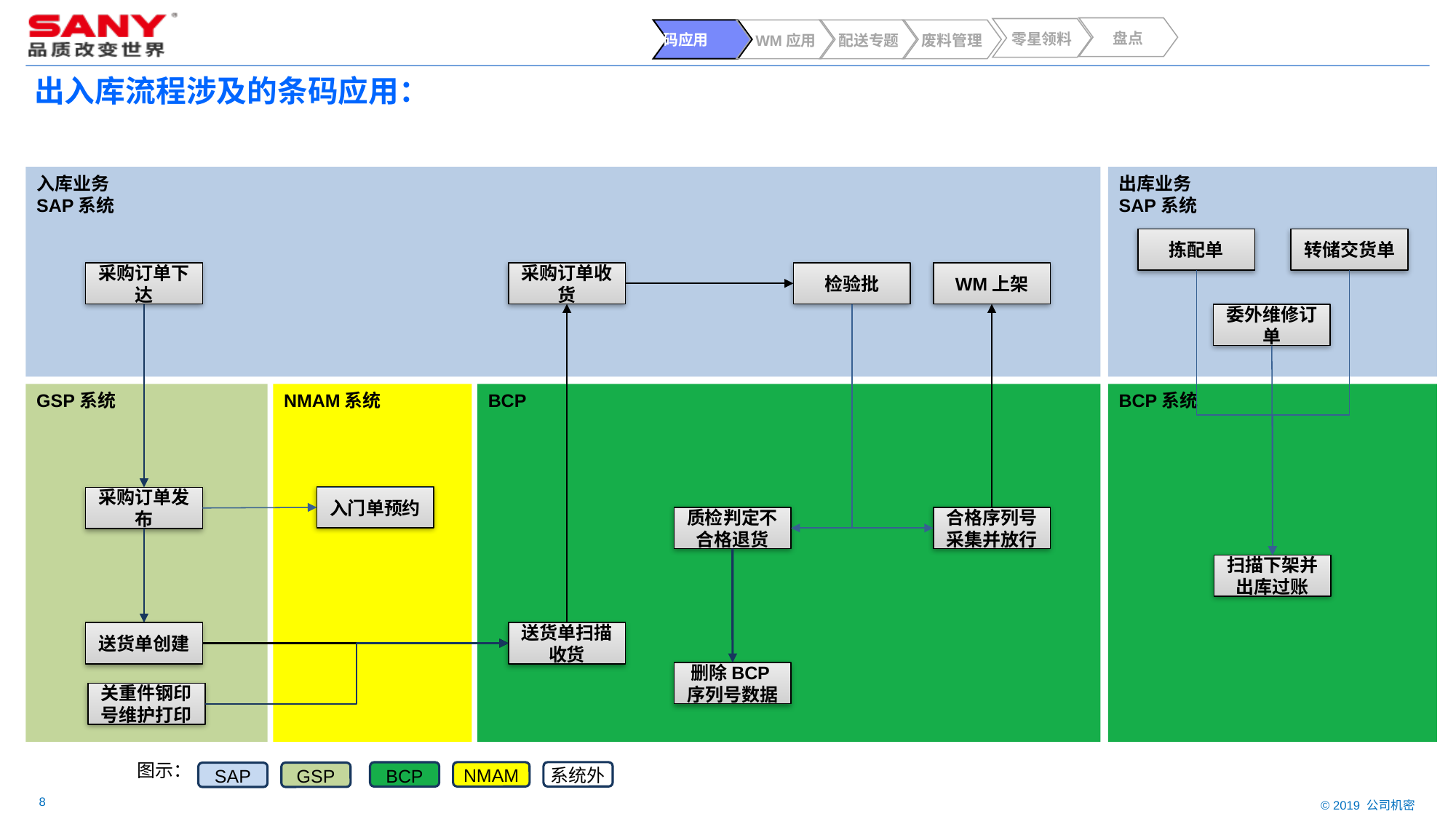

盘点
零星领料
条码应用
WM应用
配送专题
废料管理
# 出入库流程涉及的条码应用：
入库业务
SAP系统
出库业务
SAP系统
转储交货单
拣配单
采购订单收货
检验批
WM上架
采购订单下达
委外维修订单
GSP系统
NMAM系统
BCP
BCP系统
入门单预约
采购订单发布
质检判定不合格退货
合格序列号采集并放行
扫描下架并出库过账
送货单创建
送货单扫描收货
删除BCP序列号数据
关重件钢印号维护打印
图示：
NMAM
系统外
BCP
GSP
SAP